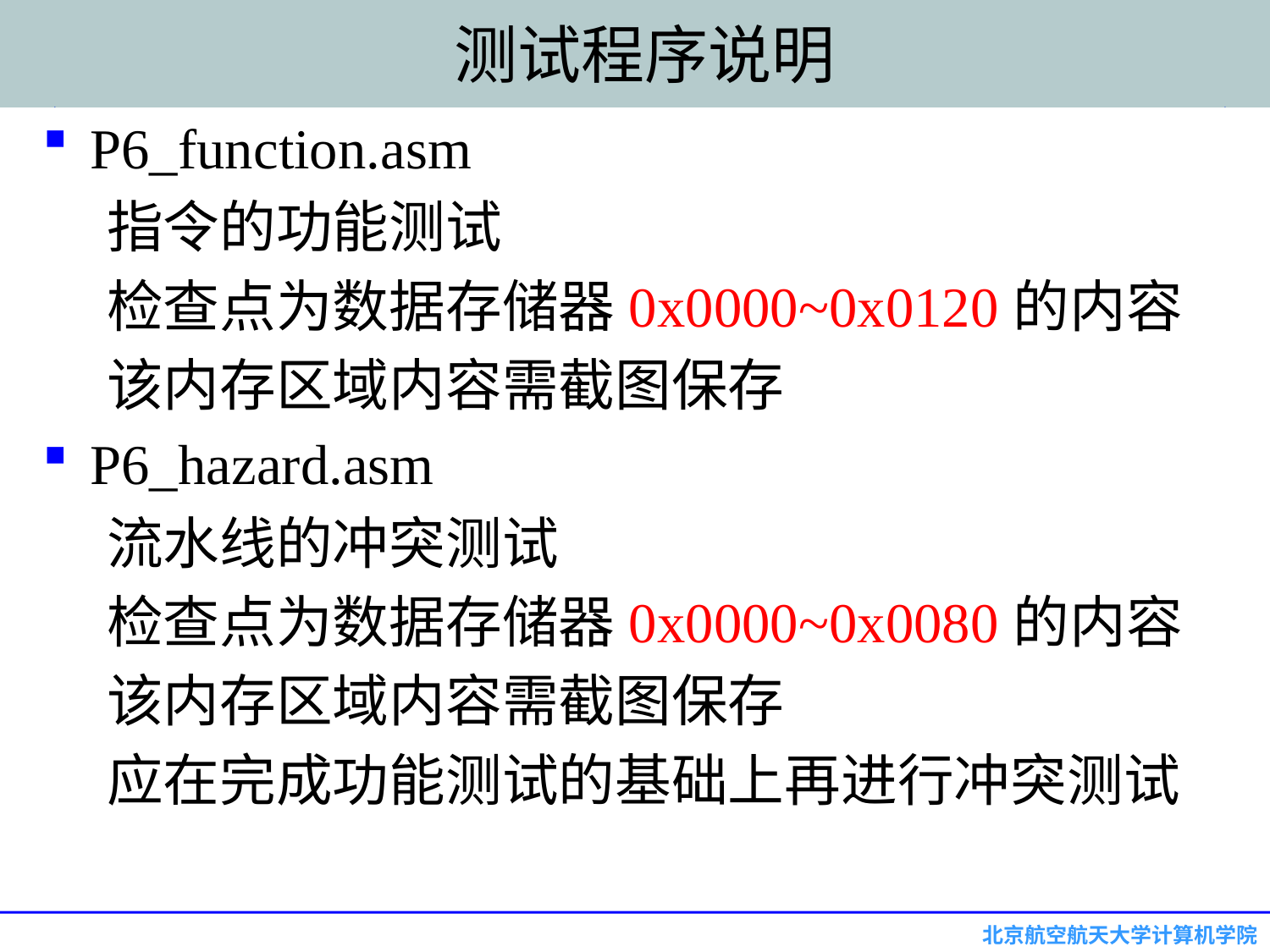

# 测试程序说明
P6_function.asm
    指令的功能测试
    检查点为数据存储器0x0000~0x0120的内容
    该内存区域内容需截图保存
P6_hazard.asm
    流水线的冲突测试
    检查点为数据存储器0x0000~0x0080的内容
    该内存区域内容需截图保存
    应在完成功能测试的基础上再进行冲突测试